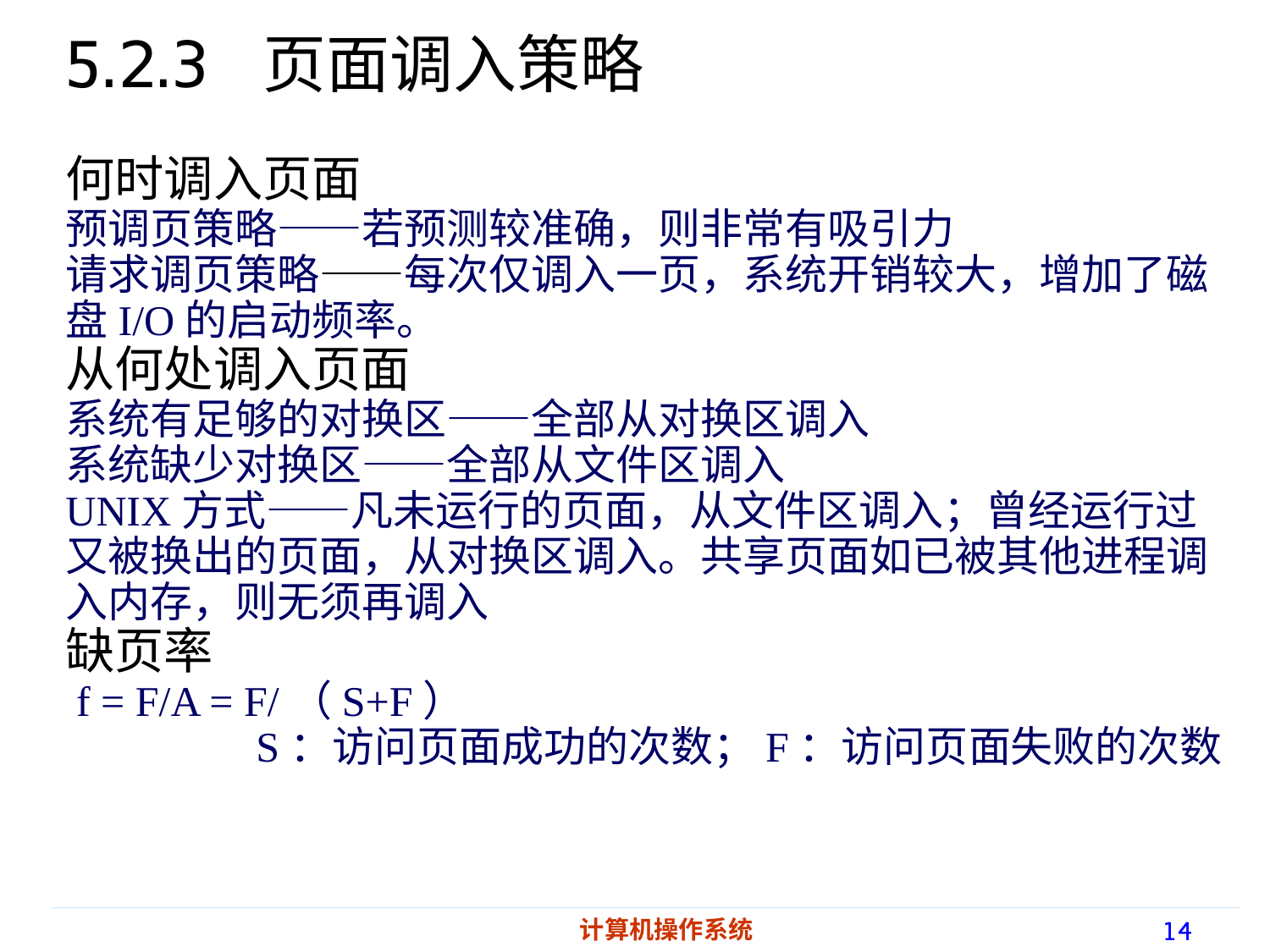

5.2.3  页面调入策略
何时调入页面
预调页策略——若预测较准确，则非常有吸引力
请求调页策略——每次仅调入一页，系统开销较大，增加了磁盘I/O的启动频率。
从何处调入页面
系统有足够的对换区——全部从对换区调入
系统缺少对换区——全部从文件区调入
UNIX方式——凡未运行的页面，从文件区调入；曾经运行过又被换出的页面，从对换区调入。共享页面如已被其他进程调入内存，则无须再调入
缺页率
 f = F/A = F/（S+F）
	S：访问页面成功的次数；F：访问页面失败的次数
计算机操作系统
14